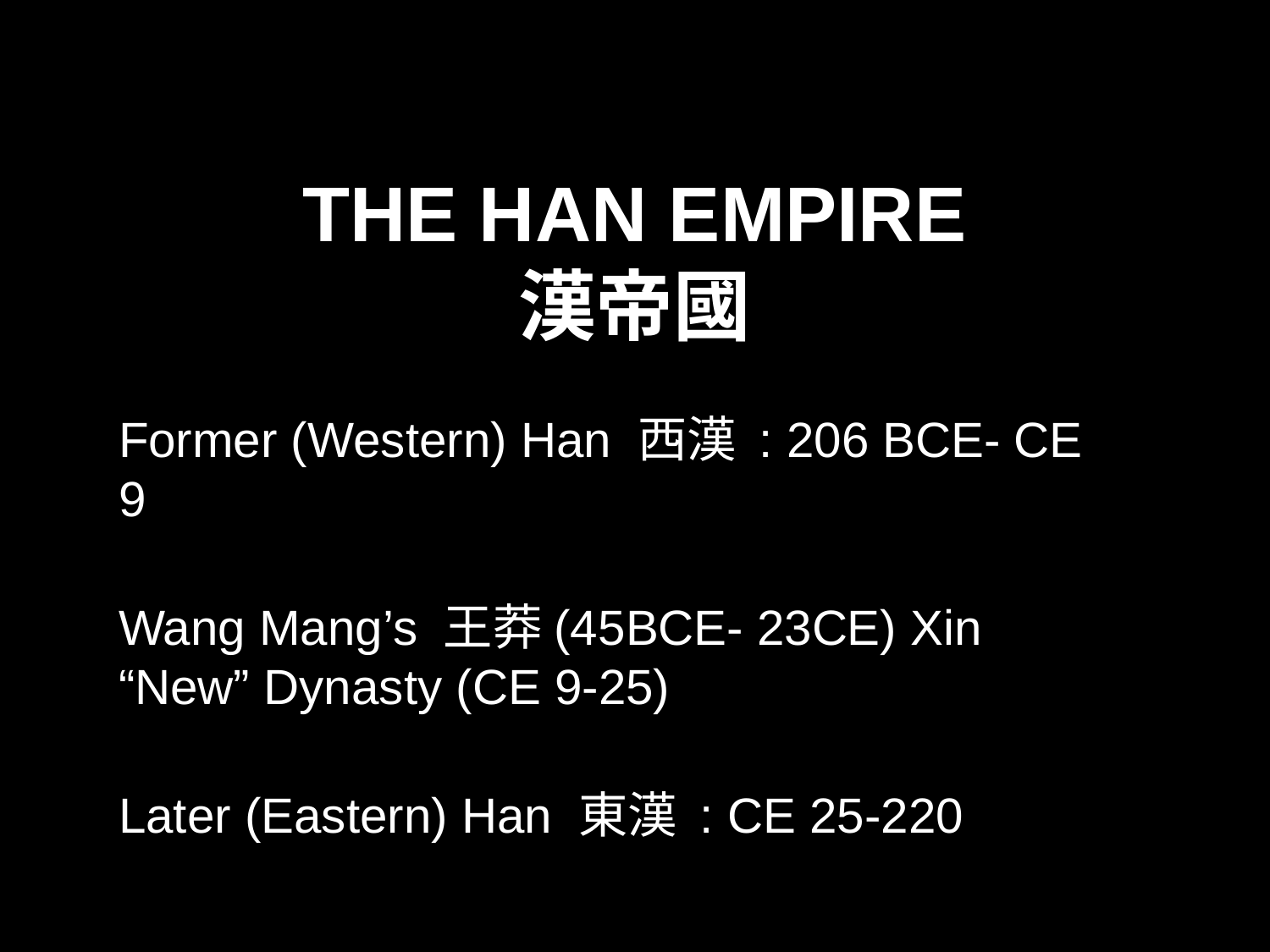

# THE HAN EMPIRE 漢帝國
Former (Western) Han 西漢 : 206 BCE- CE 9
Wang Mang’s 王莽(45BCE- 23CE) Xin “New” Dynasty (CE 9-25)
Later (Eastern) Han 東漢 : CE 25-220